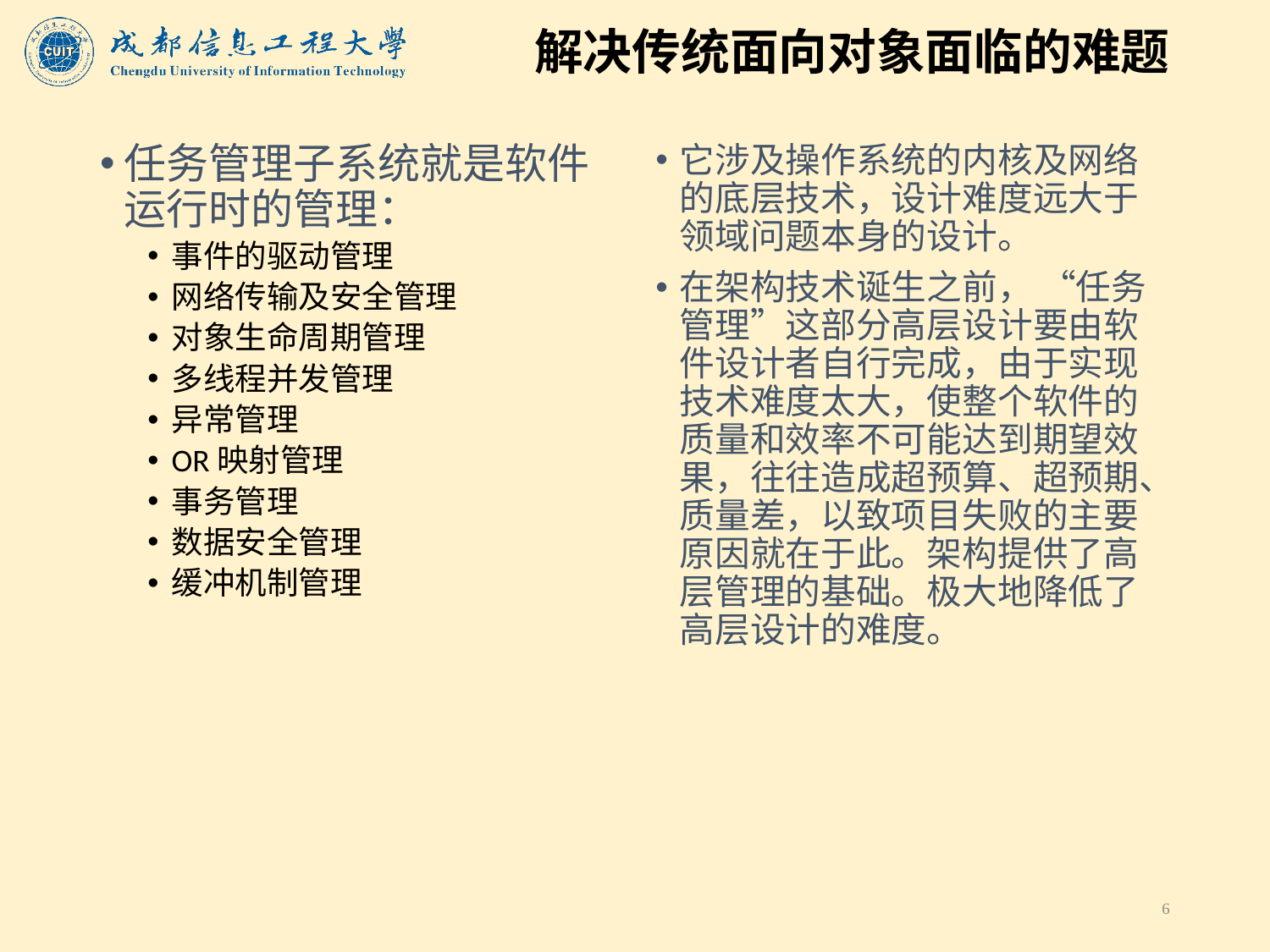

# 解决传统面向对象面临的难题
任务管理子系统就是软件运行时的管理：
事件的驱动管理
网络传输及安全管理
对象生命周期管理
多线程并发管理
异常管理
OR映射管理
事务管理
数据安全管理
缓冲机制管理

它涉及操作系统的内核及网络的底层技术，设计难度远大于领域问题本身的设计。
在架构技术诞生之前， “任务管理”这部分高层设计要由软件设计者自行完成，由于实现技术难度太大，使整个软件的质量和效率不可能达到期望效果，往往造成超预算、超预期、质量差，以致项目失败的主要原因就在于此。架构提供了高层管理的基础。极大地降低了高层设计的难度。

6